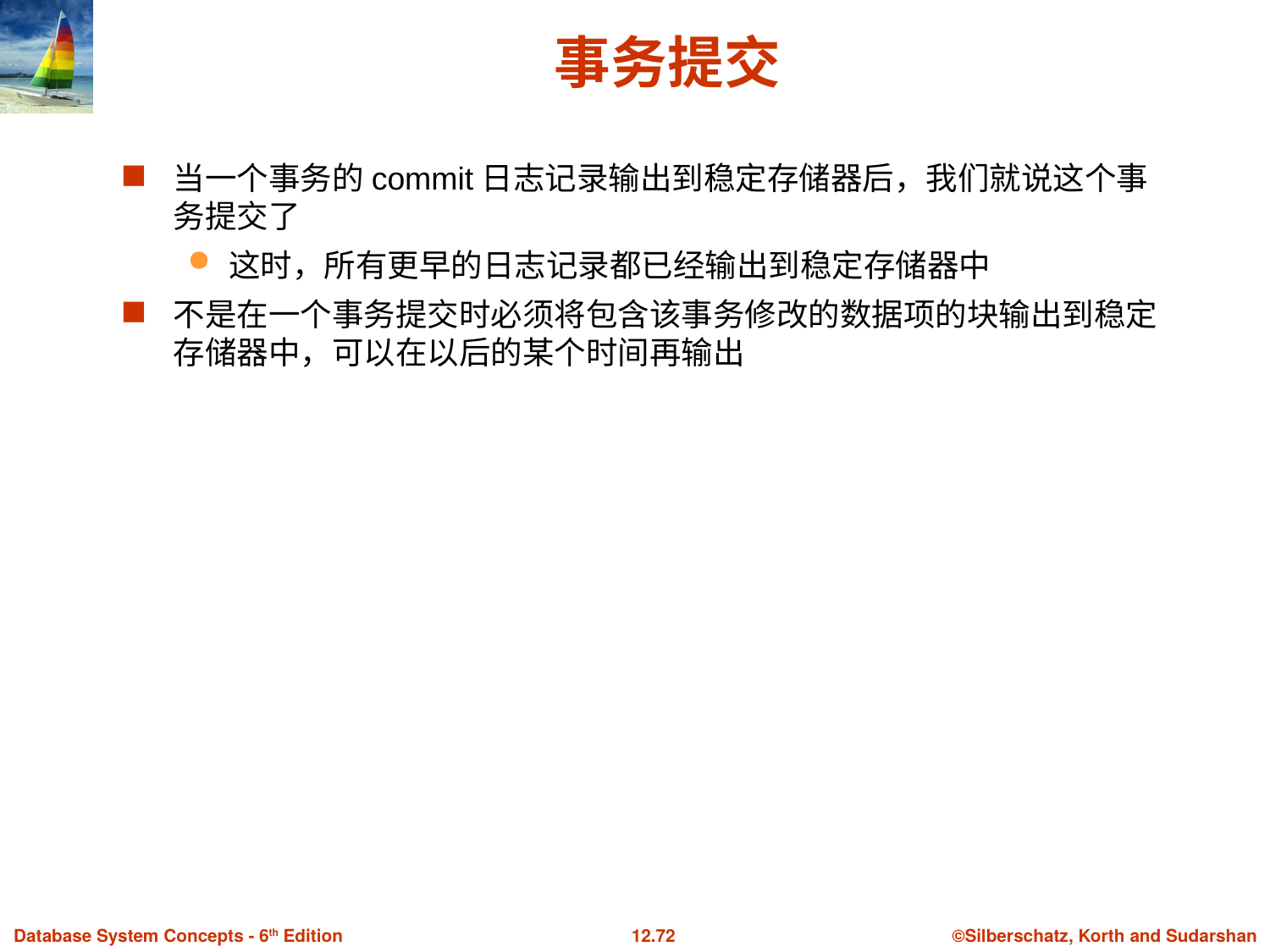

# 事务提交
当一个事务的commit日志记录输出到稳定存储器后，我们就说这个事务提交了
这时，所有更早的日志记录都已经输出到稳定存储器中
不是在一个事务提交时必须将包含该事务修改的数据项的块输出到稳定存储器中，可以在以后的某个时间再输出